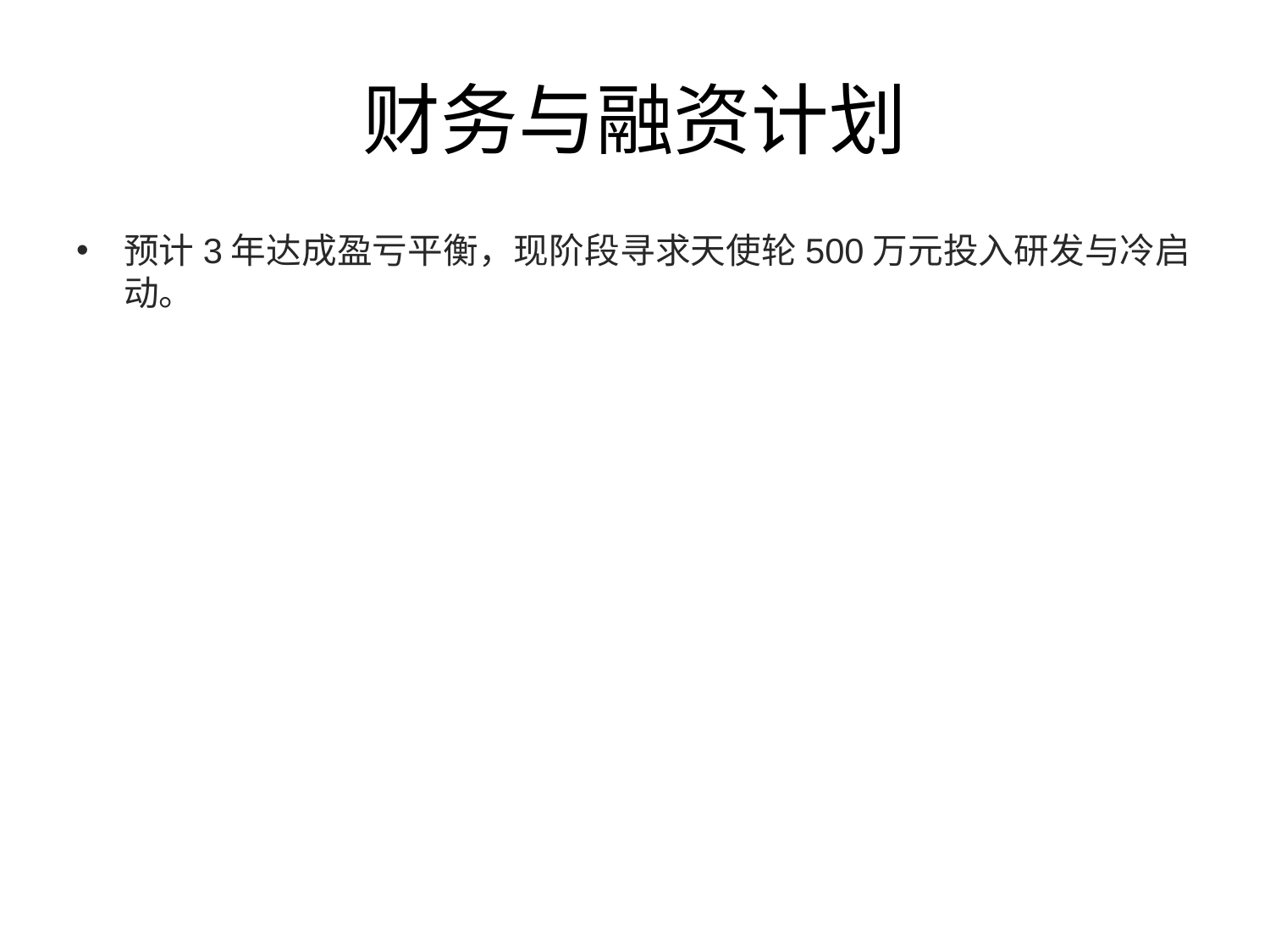

# 财务与融资计划
预计3年达成盈亏平衡，现阶段寻求天使轮500万元投入研发与冷启动。